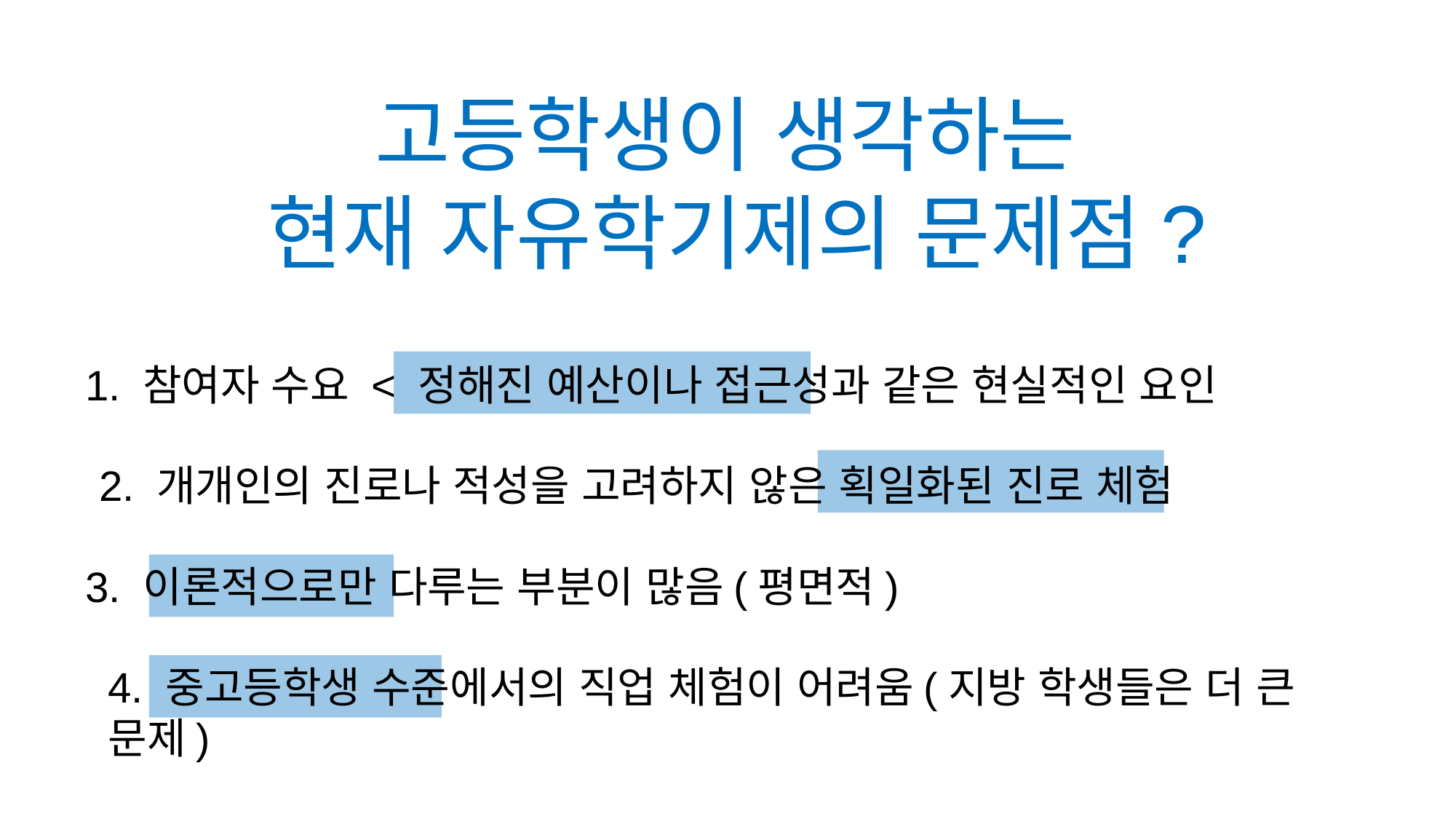

고등학생이 생각하는
현재 자유학기제의 문제점?

1. 참여자 수요 < 정해진 예산이나 접근성과 같은 현실적인 요인

2. 개개인의 진로나 적성을 고려하지 않은 획일화된 진로 체험
3. 이론적으로만 다루는 부분이 많음(평면적)

4. 중고등학생 수준에서의 직업 체험이 어려움(지방 학생들은 더 큰 문제)